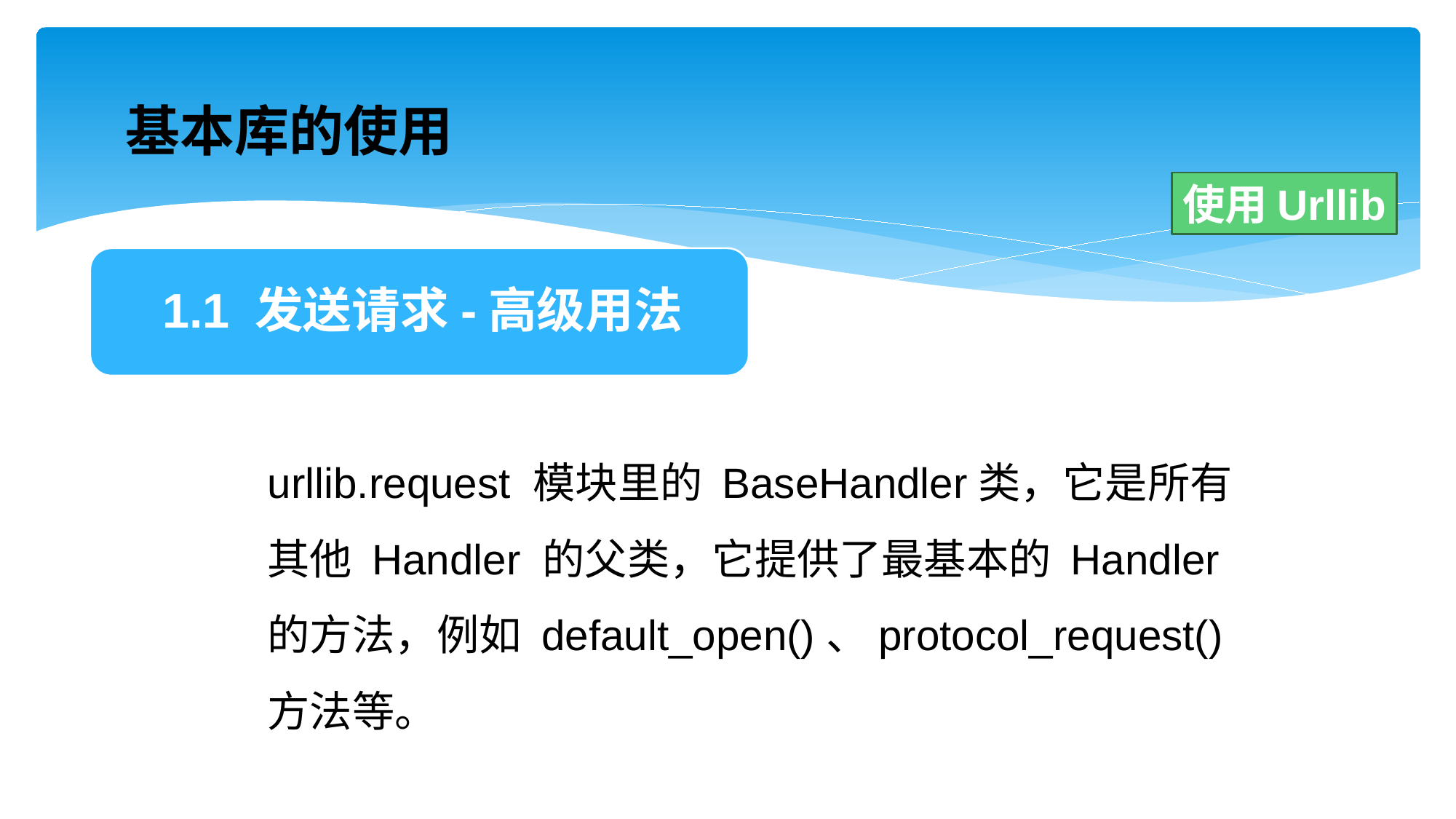

基本库的使用
使用Urllib
1.1 发送请求-高级用法
urllib.request 模块里的 BaseHandler类，它是所有其他 Handler 的父类，它提供了最基本的 Handler 的方法，例如 default_open()、protocol_request() 方法等。